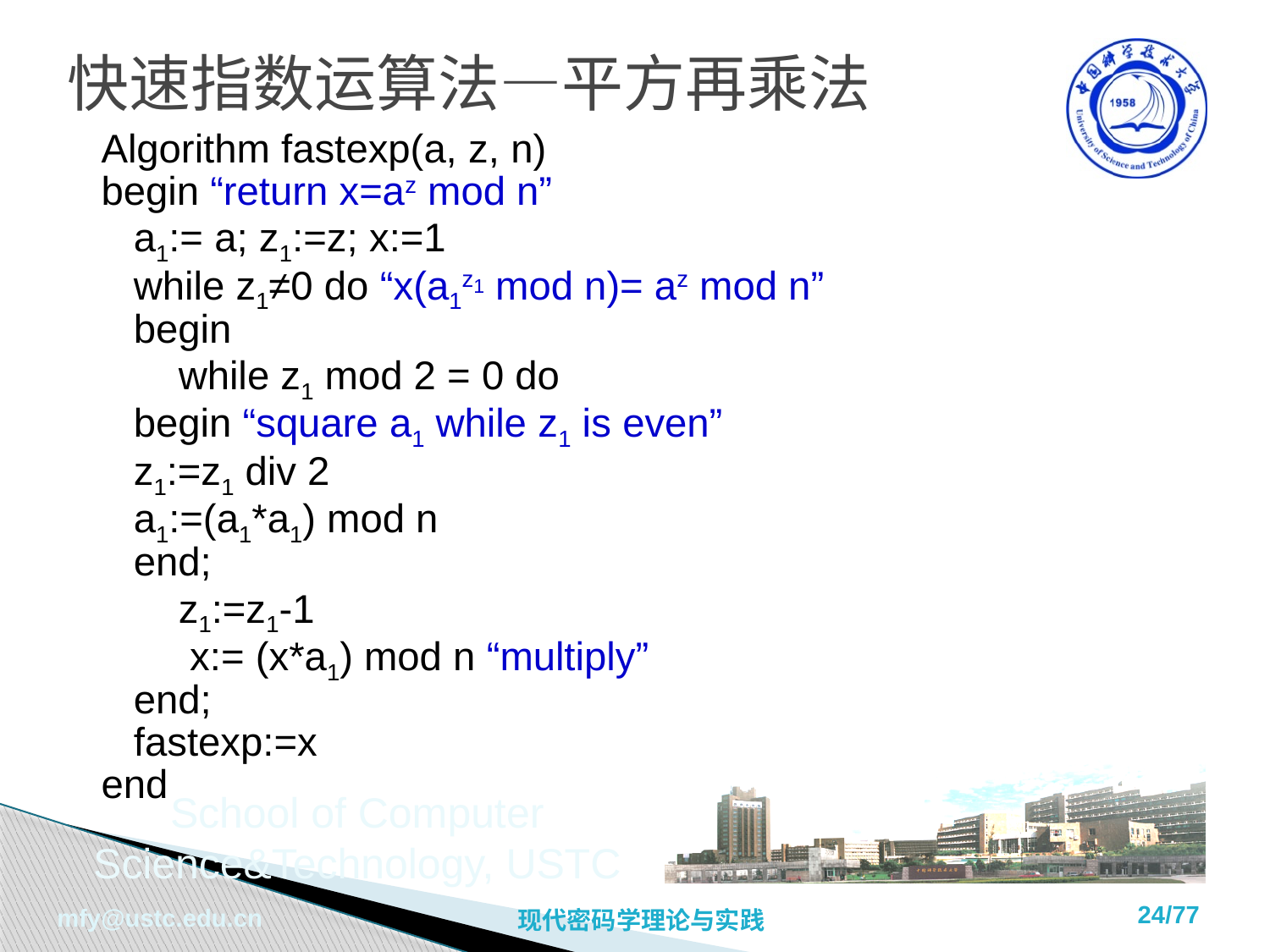

# 快速指数运算法—平方再乘法
Algorithm fastexp(a, z, n)
begin “return x=az mod n”
	a1:= a; z1:=z; x:=1
	while z1≠0 do “x(a1z1 mod n)= az mod n”
		begin
		    while z1 mod 2 = 0 do
 			begin “square a1 while z1 is even”
				z1:=z1 div 2
				a1:=(a1*a1) mod n
			end;
		    z1:=z1-1
		     x:= (x*a1) mod n “multiply”
		end;
	fastexp:=x
end